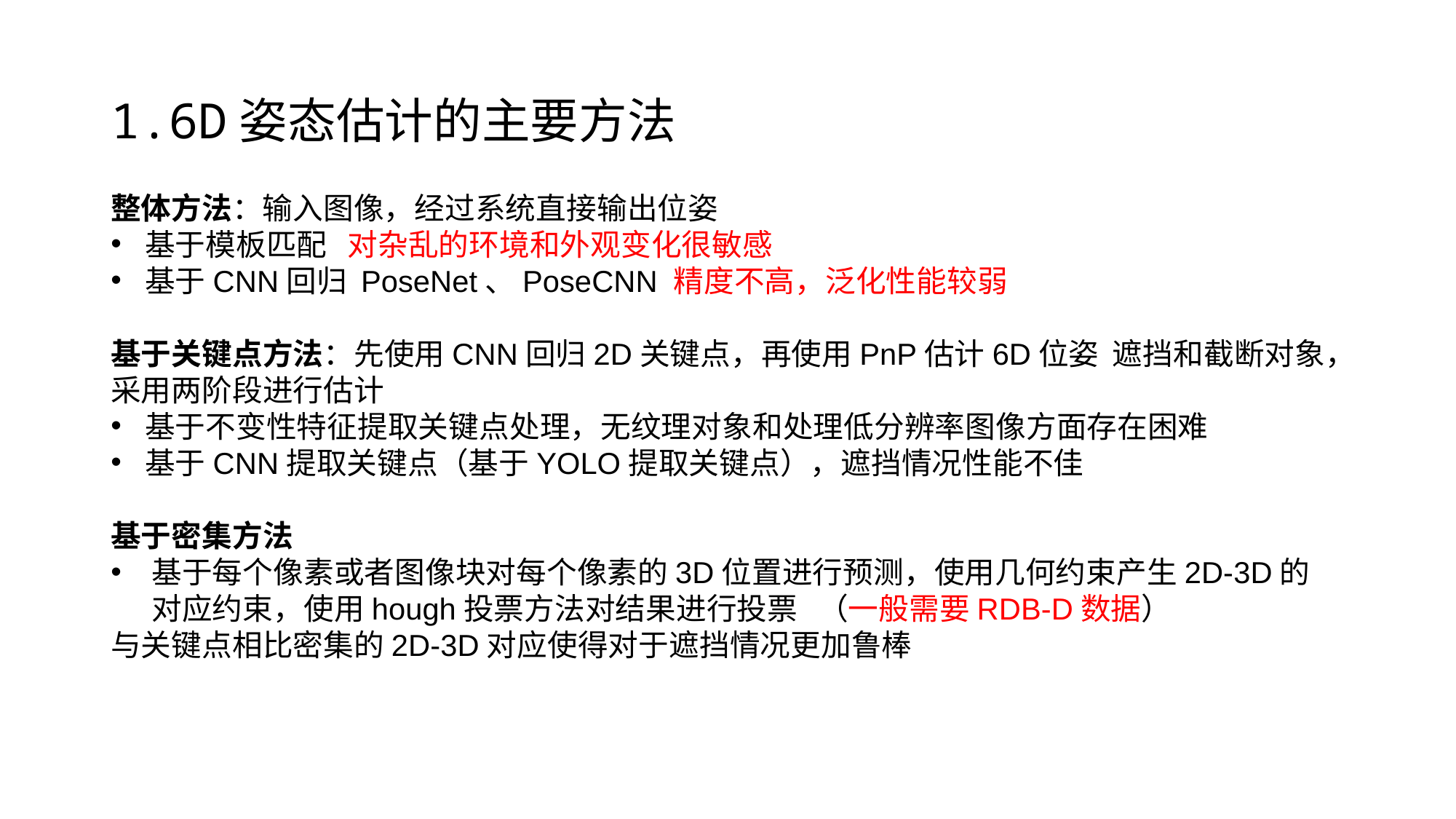

# 1.6D姿态估计的主要方法
整体方法：输入图像，经过系统直接输出位姿
基于模板匹配   对杂乱的环境和外观变化很敏感
基于CNN回归 PoseNet、PoseCNN 精度不高，泛化性能较弱

基于关键点方法：先使用CNN回归2D关键点，再使用PnP估计6D位姿  遮挡和截断对象，采用两阶段进行估计
基于不变性特征提取关键点处理，无纹理对象和处理低分辨率图像方面存在困难
基于CNN提取关键点（基于YOLO提取关键点），遮挡情况性能不佳

基于密集方法
基于每个像素或者图像块对每个像素的3D位置进行预测，使用几何约束产生2D-3D的对应约束，使用hough投票方法对结果进行投票   （一般需要RDB-D数据）
与关键点相比密集的2D-3D对应使得对于遮挡情况更加鲁棒